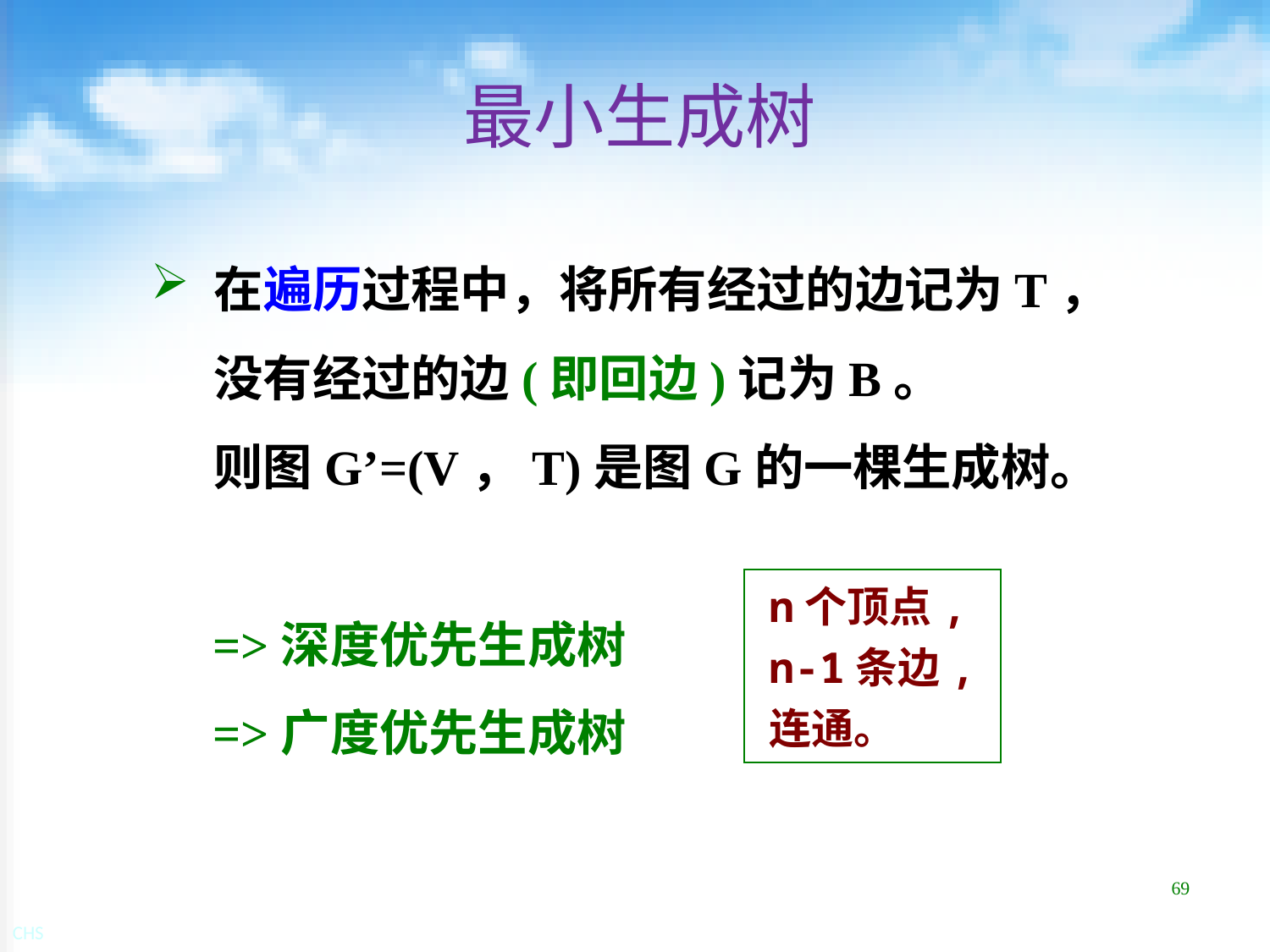

# 最小生成树
在遍历过程中，将所有经过的边记为T，没有经过的边(即回边)记为B。
	则图G’=(V，T)是图G的一棵生成树。

　=>深度优先生成树
　=>广度优先生成树
n个顶点,
n-1条边,
连通。
69